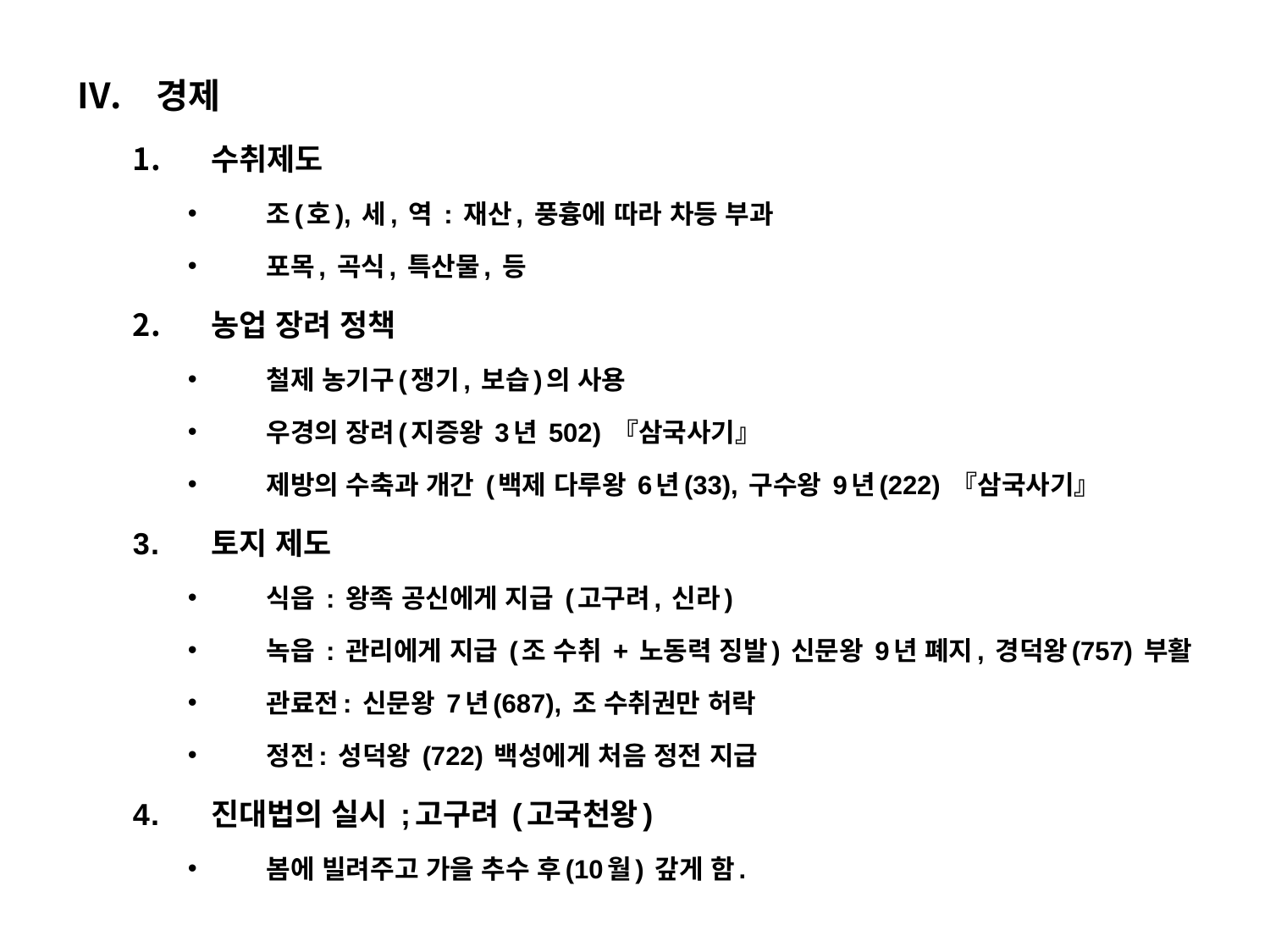

경제
수취제도
조(호), 세, 역 : 재산, 풍흉에 따라 차등 부과
포목, 곡식, 특산물, 등
농업 장려 정책
철제 농기구(쟁기, 보습)의 사용
우경의 장려(지증왕 3년 502) 『삼국사기』
제방의 수축과 개간 (백제 다루왕 6년(33), 구수왕 9년(222) 『삼국사기』
토지 제도
식읍 : 왕족 공신에게 지급 (고구려, 신라)
녹읍 : 관리에게 지급 (조 수취 + 노동력 징발) 신문왕 9년 폐지, 경덕왕(757) 부활
관료전: 신문왕 7년(687), 조 수취권만 허락
정전: 성덕왕 (722) 백성에게 처음 정전 지급
진대법의 실시 ;고구려 (고국천왕)
봄에 빌려주고 가을 추수 후(10월) 갚게 함.